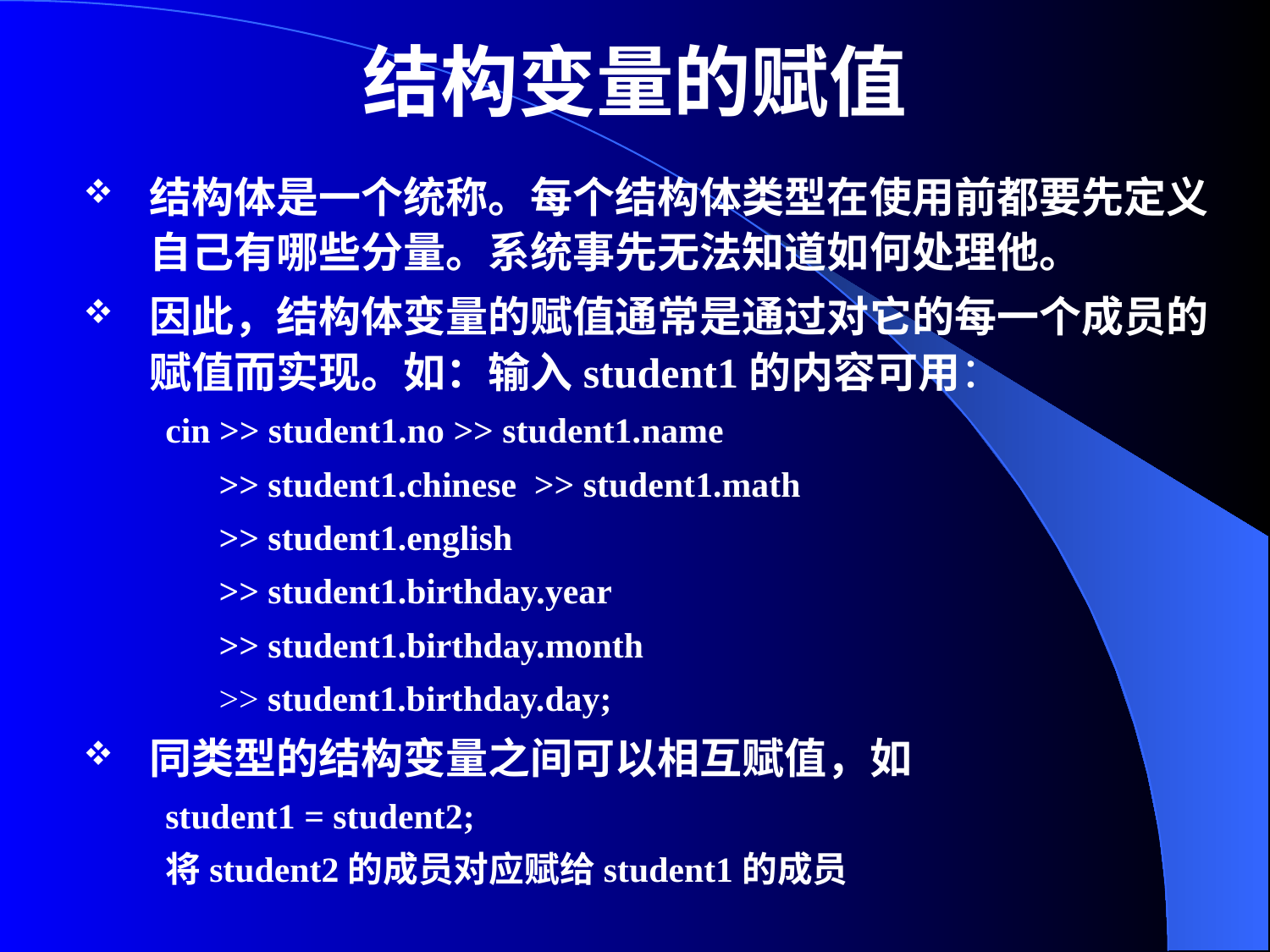

# 结构变量的赋值
结构体是一个统称。每个结构体类型在使用前都要先定义自己有哪些分量。系统事先无法知道如何处理他。
因此，结构体变量的赋值通常是通过对它的每一个成员的赋值而实现。如：输入student1的内容可用：
cin >> student1.no >> student1.name
      >> student1.chinese  >> student1.math
      >> student1.english
      >> student1.birthday.year
      >> student1.birthday.month
      >> student1.birthday.day;
同类型的结构变量之间可以相互赋值，如
student1 = student2;
将student2的成员对应赋给student1的成员